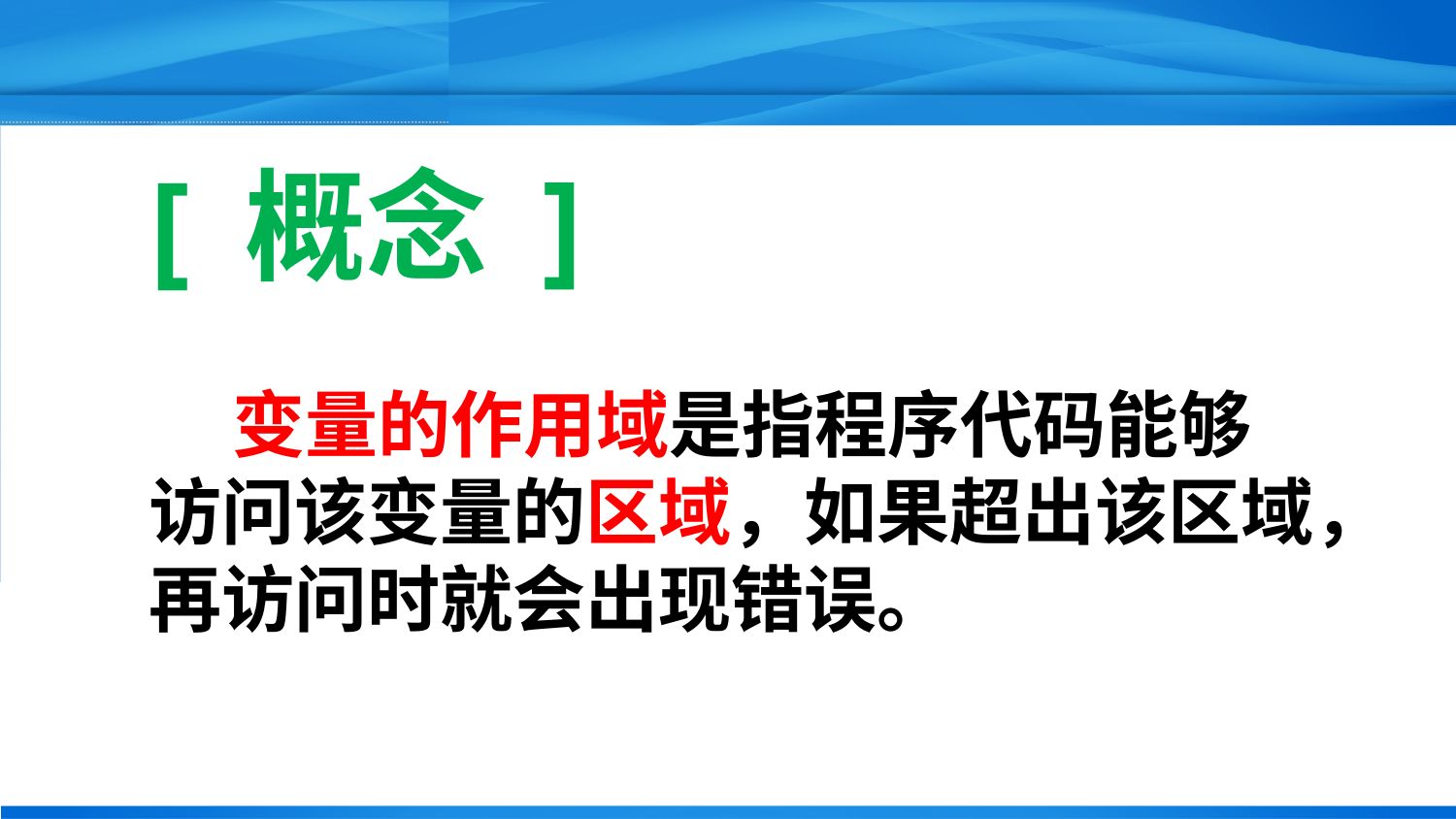

[概念]
    变量的作用域是指程序代码能够访问该变量的区域，如果超出该区域，再访问时就会出现错误。